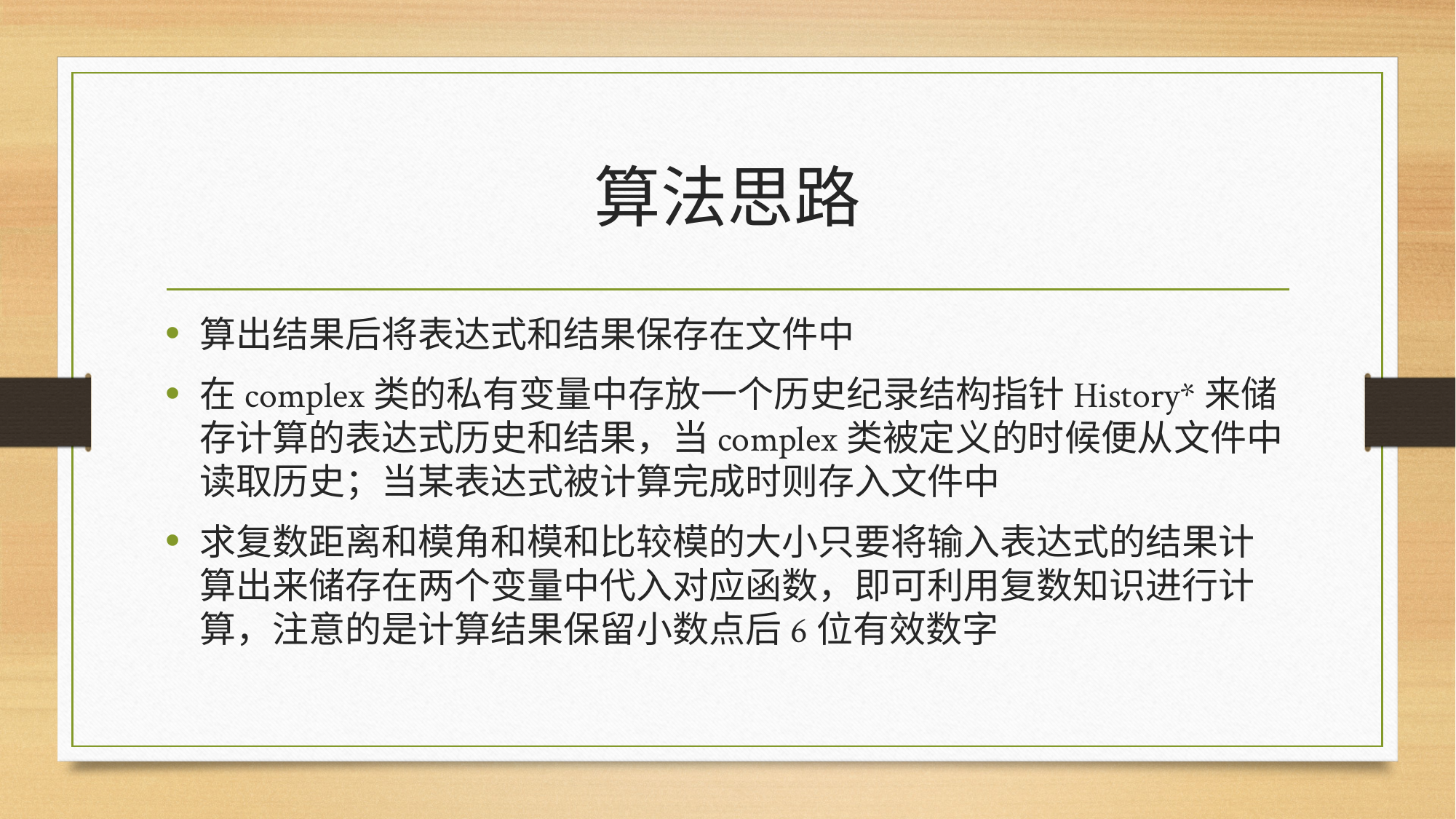

# 算法思路
算出结果后将表达式和结果保存在文件中
在complex类的私有变量中存放一个历史纪录结构指针History*来储存计算的表达式历史和结果，当complex类被定义的时候便从文件中读取历史；当某表达式被计算完成时则存入文件中
求复数距离和模角和模和比较模的大小只要将输入表达式的结果计算出来储存在两个变量中代入对应函数，即可利用复数知识进行计算，注意的是计算结果保留小数点后6位有效数字